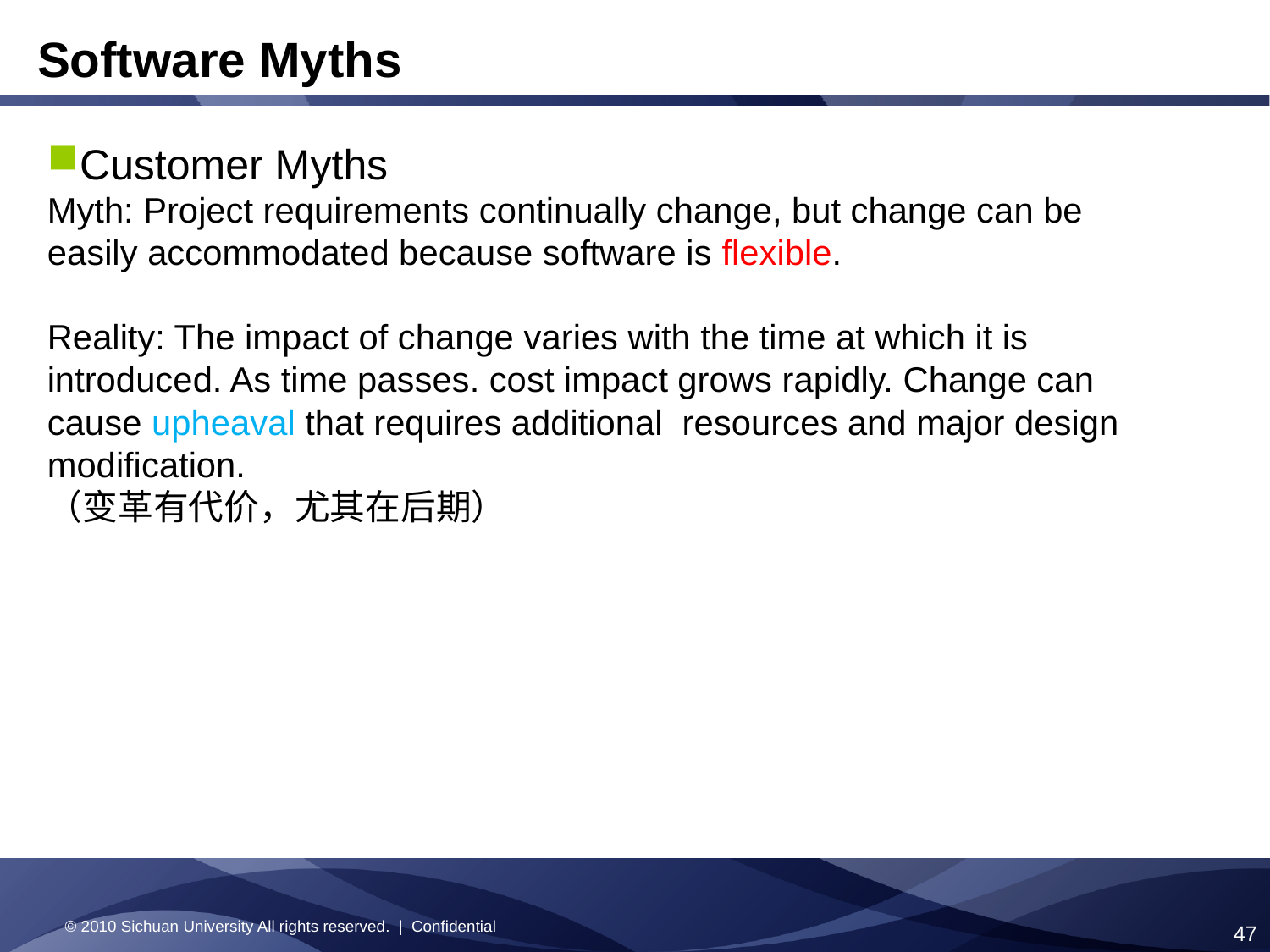

Software Myths
Customer Myths
Myth: Project requirements continually change, but change can be easily accommodated because software is flexible.

Reality: The impact of change varies with the time at which it is introduced. As time passes. cost impact grows rapidly. Change can cause upheaval that requires additional  resources and major design modification.
（变革有代价，尤其在后期）

© 2010 Sichuan University All rights reserved.  |  Confidential
47